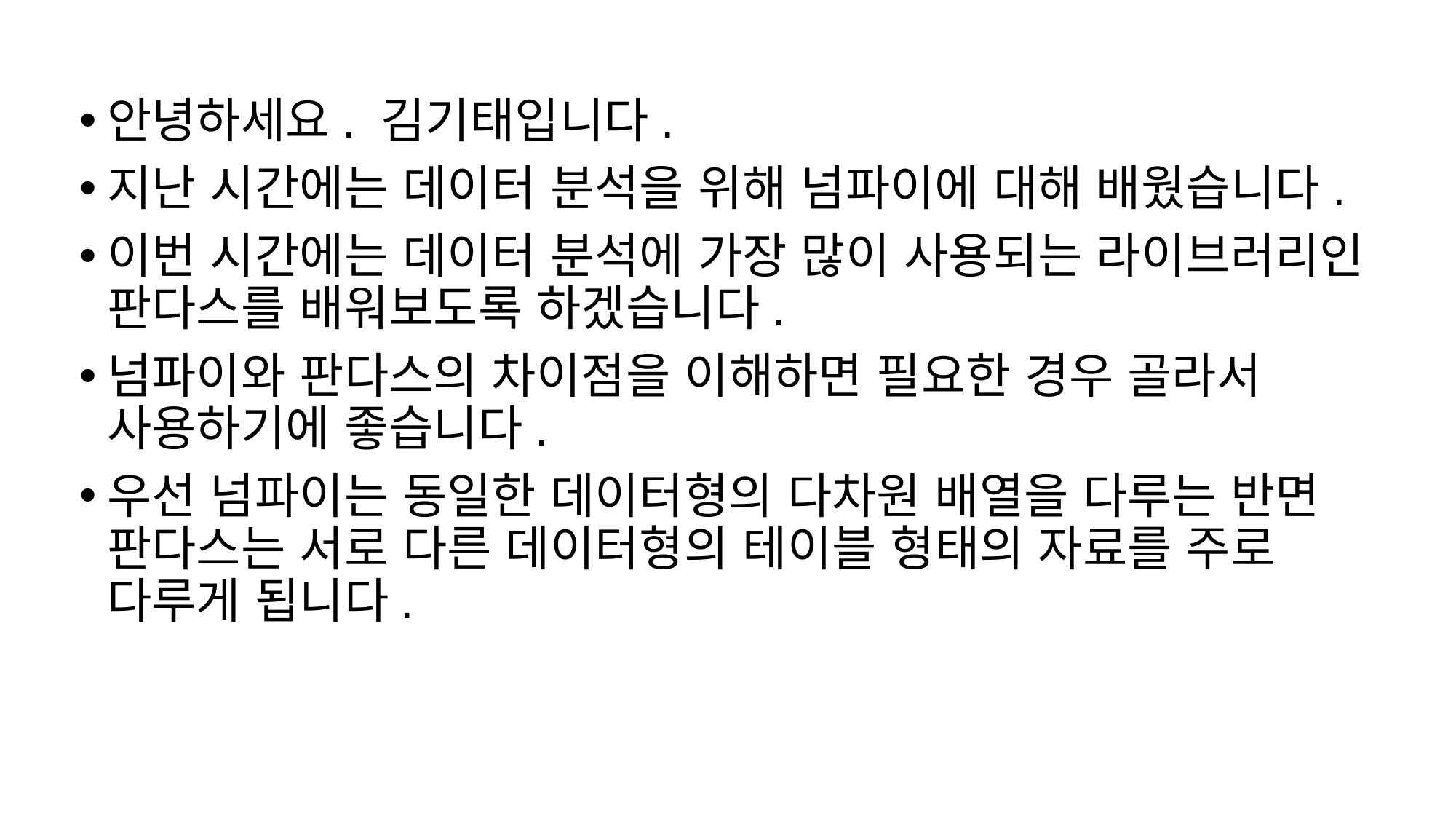

안녕하세요. 김기태입니다.
지난 시간에는 데이터 분석을 위해 넘파이에 대해 배웠습니다.
이번 시간에는 데이터 분석에 가장 많이 사용되는 라이브러리인 판다스를 배워보도록 하겠습니다.
넘파이와 판다스의 차이점을 이해하면 필요한 경우 골라서 사용하기에 좋습니다.
우선 넘파이는 동일한 데이터형의 다차원 배열을 다루는 반면 판다스는 서로 다른 데이터형의 테이블 형태의 자료를 주로 다루게 됩니다.